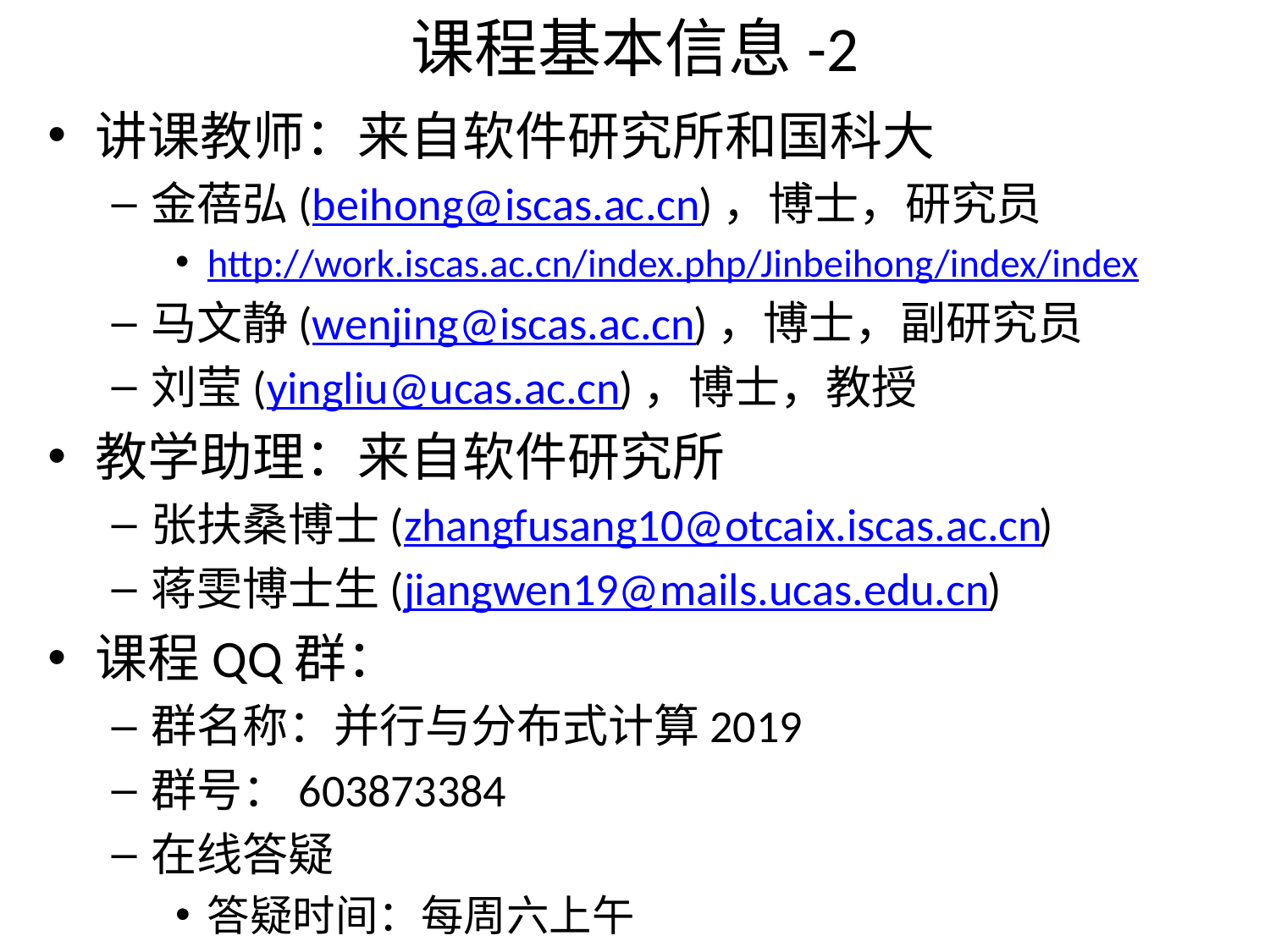

# 课程基本信息-2
讲课教师：来自软件研究所和国科大
金蓓弘(beihong@iscas.ac.cn)，博士，研究员
http://work.iscas.ac.cn/index.php/Jinbeihong/index/index
马文静(wenjing@iscas.ac.cn)，博士，副研究员
刘莹(yingliu@ucas.ac.cn)，博士，教授
教学助理：来自软件研究所
张扶桑博士(zhangfusang10@otcaix.iscas.ac.cn)
蒋雯博士生(jiangwen19@mails.ucas.edu.cn)
课程QQ群：
群名称：并行与分布式计算2019
群号：603873384
在线答疑
答疑时间：每周六上午